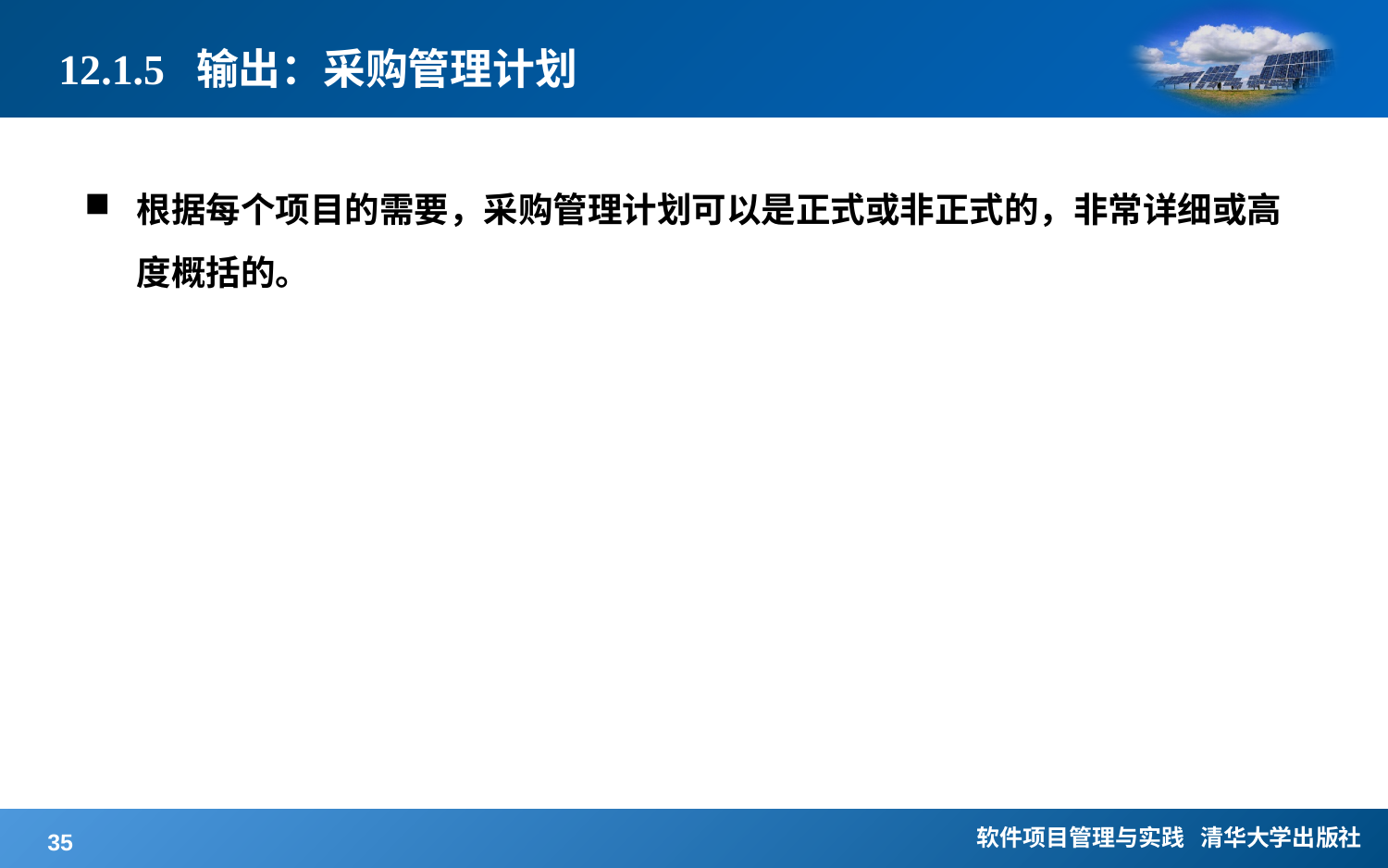

# 12.1.5  输出：采购管理计划
根据每个项目的需要，采购管理计划可以是正式或非正式的，非常详细或高度概括的。